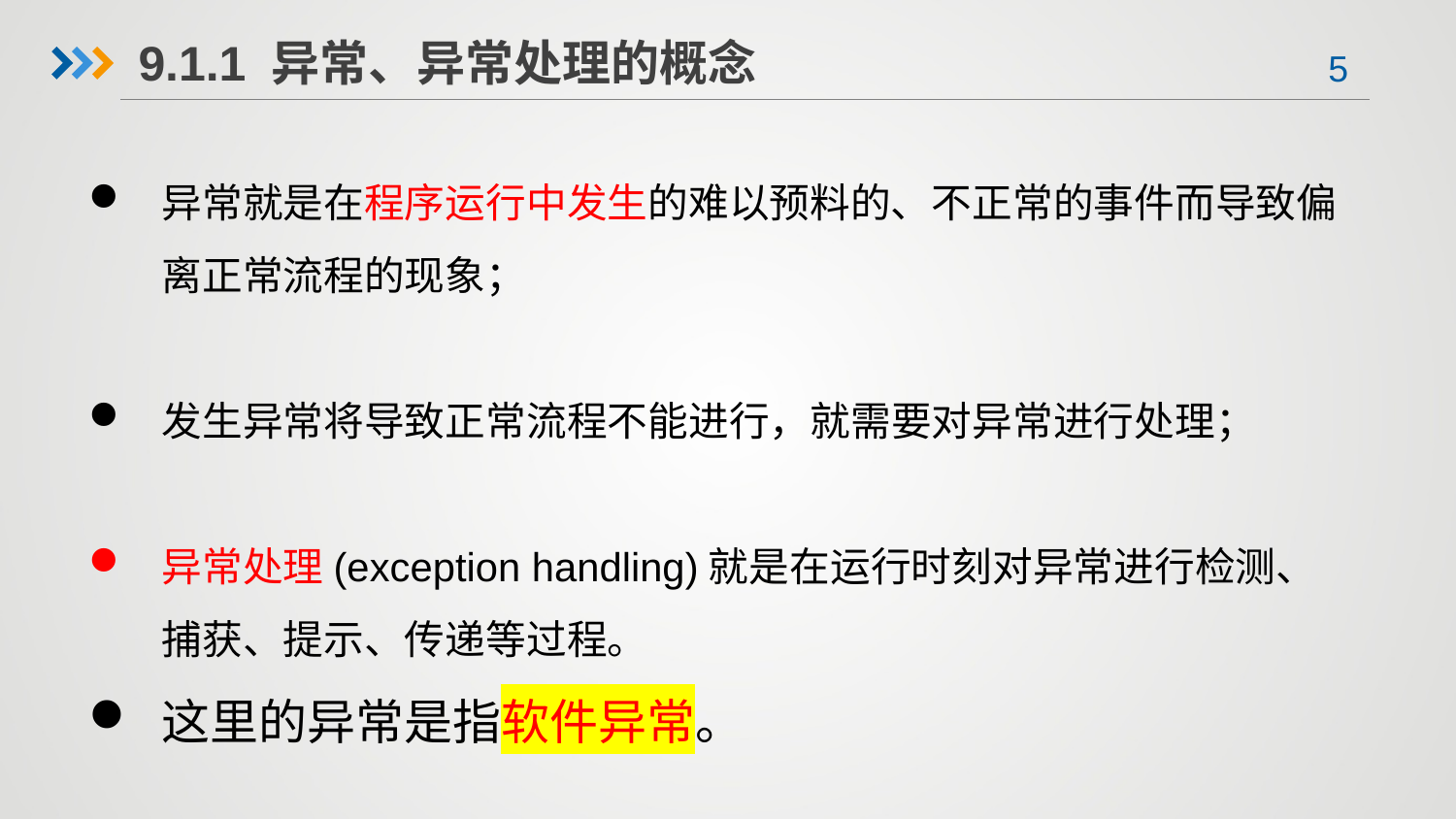

9.1.1 异常、异常处理的概念
异常就是在程序运行中发生的难以预料的、不正常的事件而导致偏离正常流程的现象；

发生异常将导致正常流程不能进行，就需要对异常进行处理；

异常处理(exception handling)就是在运行时刻对异常进行检测、捕获、提示、传递等过程。
这里的异常是指软件异常。